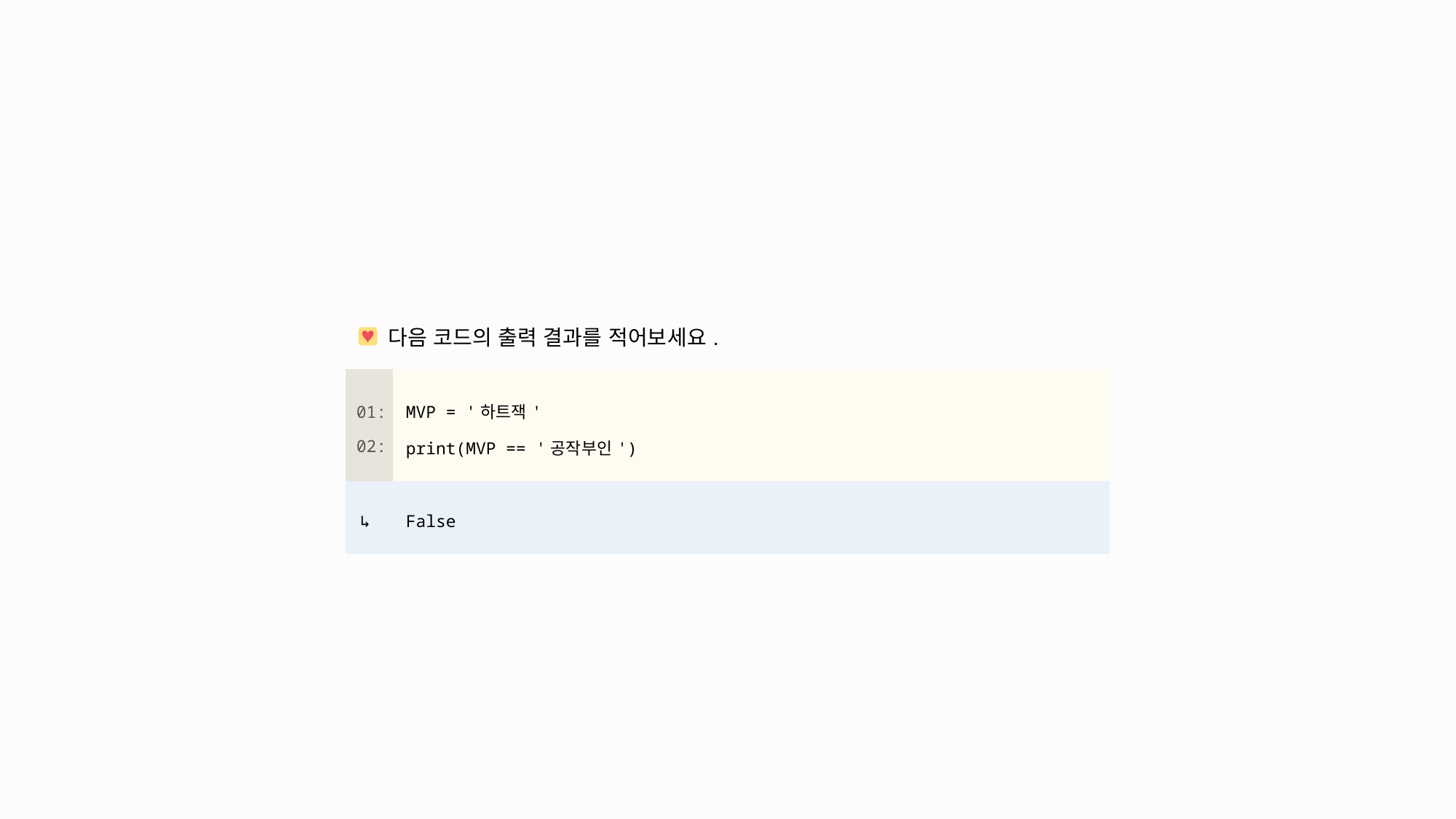

| 다음 코드의 출력 결과를 적어보세요. |  |
| --- | --- |
| 01: 02: | MVP = '하트잭' print(MVP == '공작부인') |
| ↳ | False |